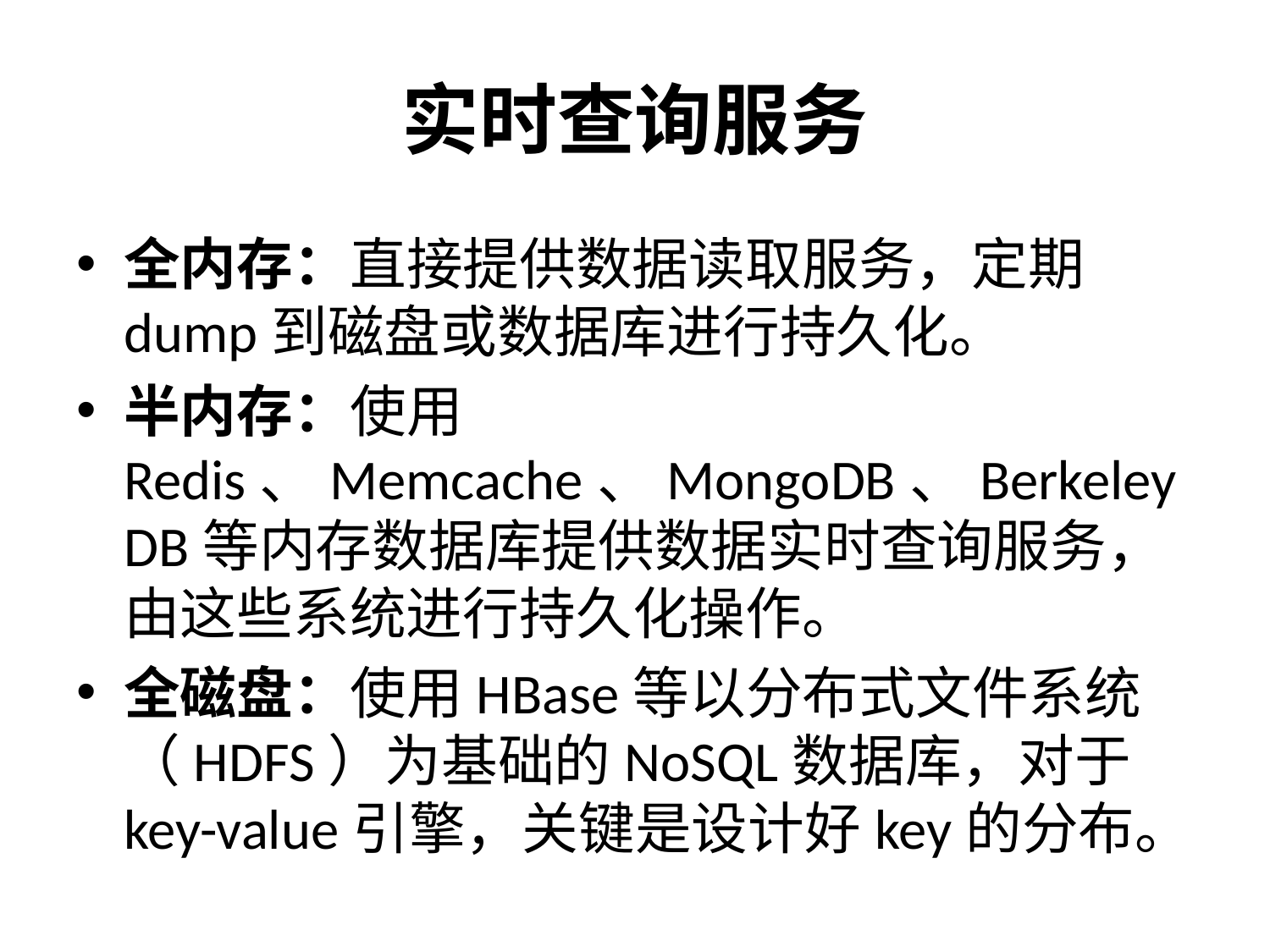

# 实时查询服务
全内存：直接提供数据读取服务，定期dump到磁盘或数据库进行持久化。
半内存：使用Redis、Memcache、MongoDB、BerkeleyDB等内存数据库提供数据实时查询服务，由这些系统进行持久化操作。
全磁盘：使用HBase等以分布式文件系统（HDFS）为基础的NoSQL数据库，对于key-value引擎，关键是设计好key的分布。